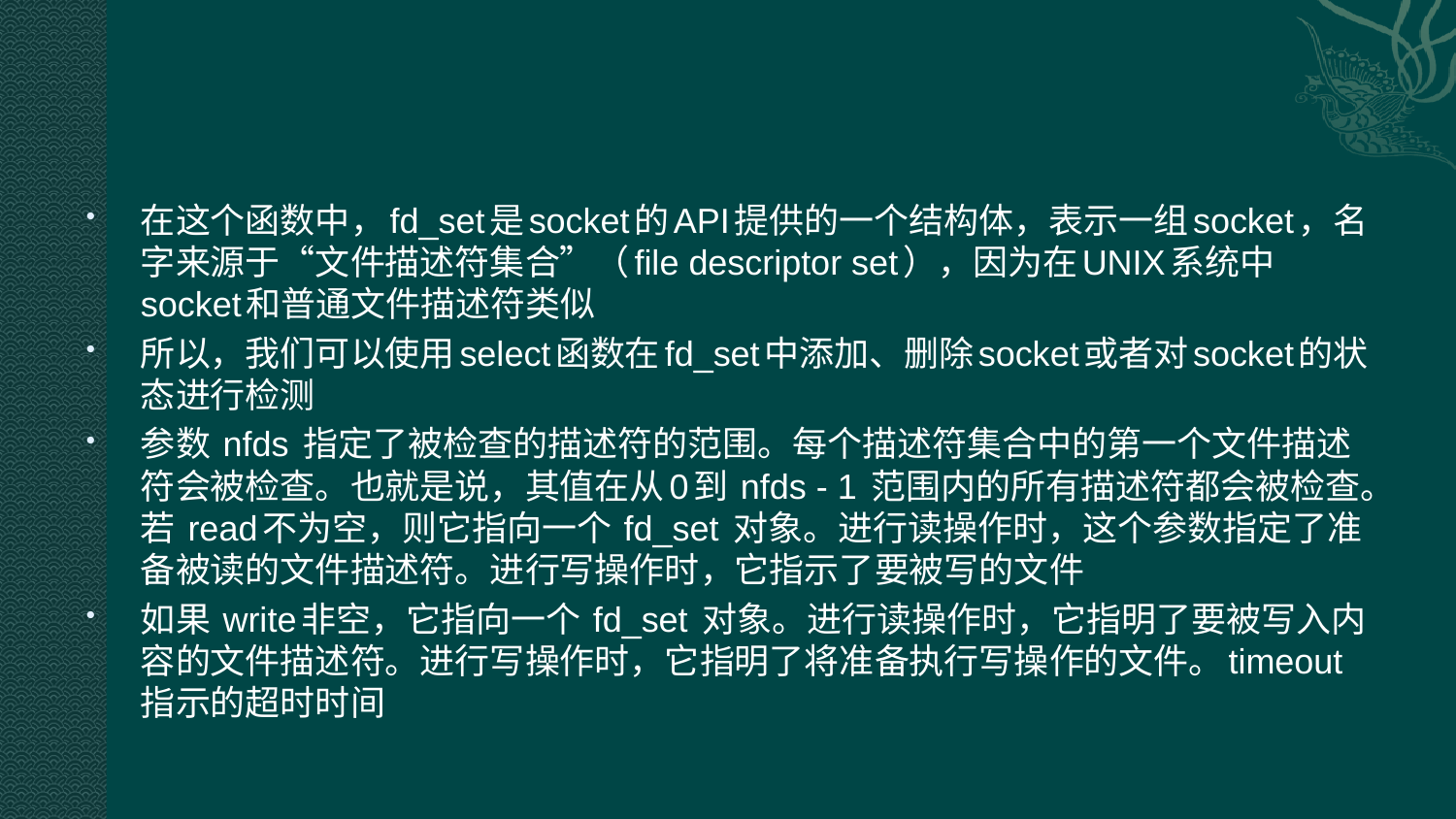

#
在这个函数中，fd_set是socket的API提供的一个结构体，表示一组socket，名字来源于“文件描述符集合”（file descriptor set），因为在UNIX系统中socket和普通文件描述符类似
所以，我们可以使用select函数在fd_set中添加、删除socket或者对socket的状态进行检测
参数 nfds 指定了被检查的描述符的范围。每个描述符集合中的第一个文件描述符会被检查。也就是说，其值在从0到 nfds - 1 范围内的所有描述符都会被检查。若 read不为空，则它指向一个 fd_set 对象。进行读操作时，这个参数指定了准备被读的文件描述符。进行写操作时，它指示了要被写的文件
如果 write非空，它指向一个 fd_set 对象。进行读操作时，它指明了要被写入内容的文件描述符。进行写操作时，它指明了将准备执行写操作的文件。timeout 指示的超时时间